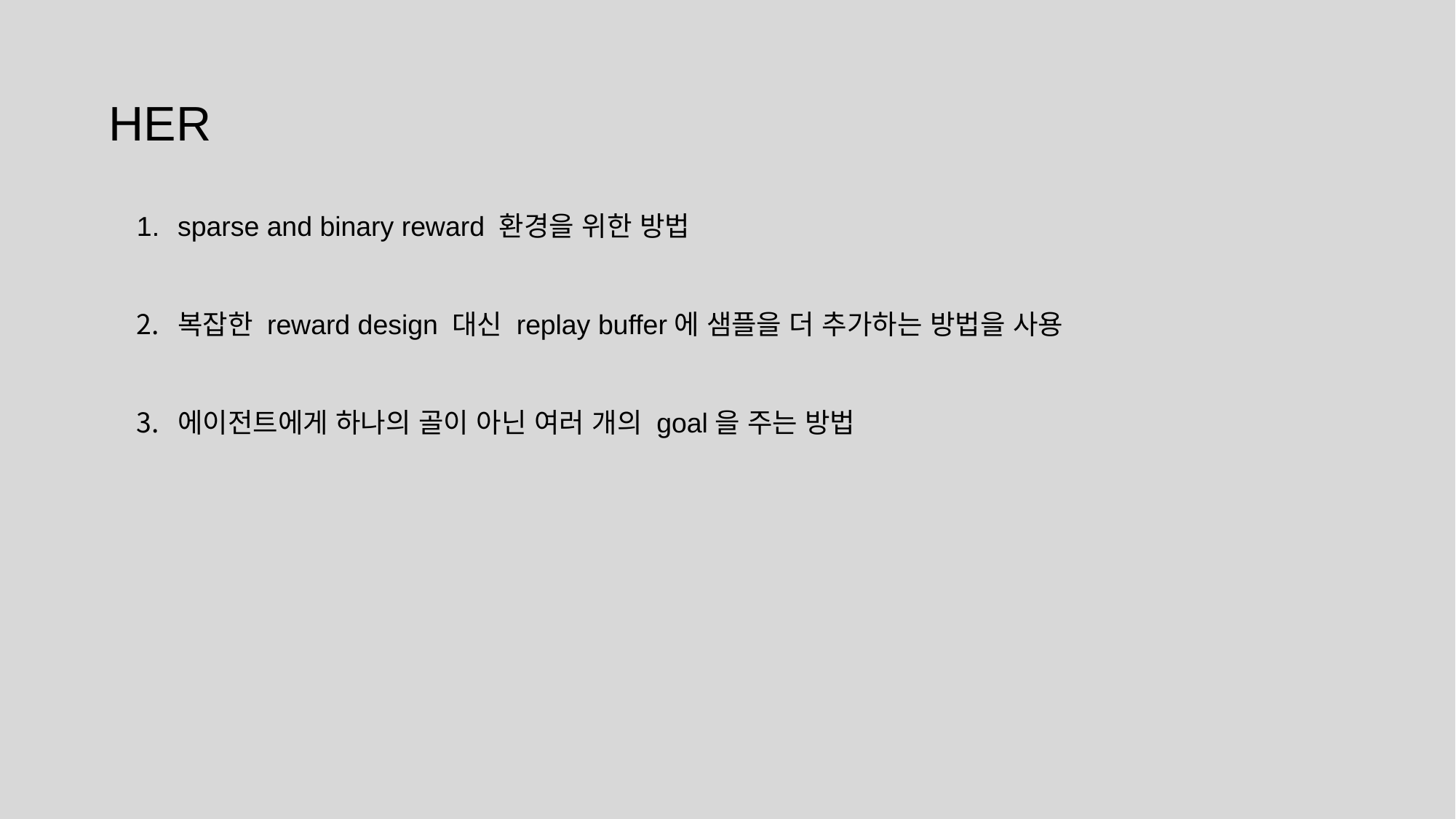

HER
sparse and binary reward 환경을 위한 방법

복잡한 reward design 대신 replay buffer에 샘플을 더 추가하는 방법을 사용

에이전트에게 하나의 골이 아닌 여러 개의 goal을 주는 방법